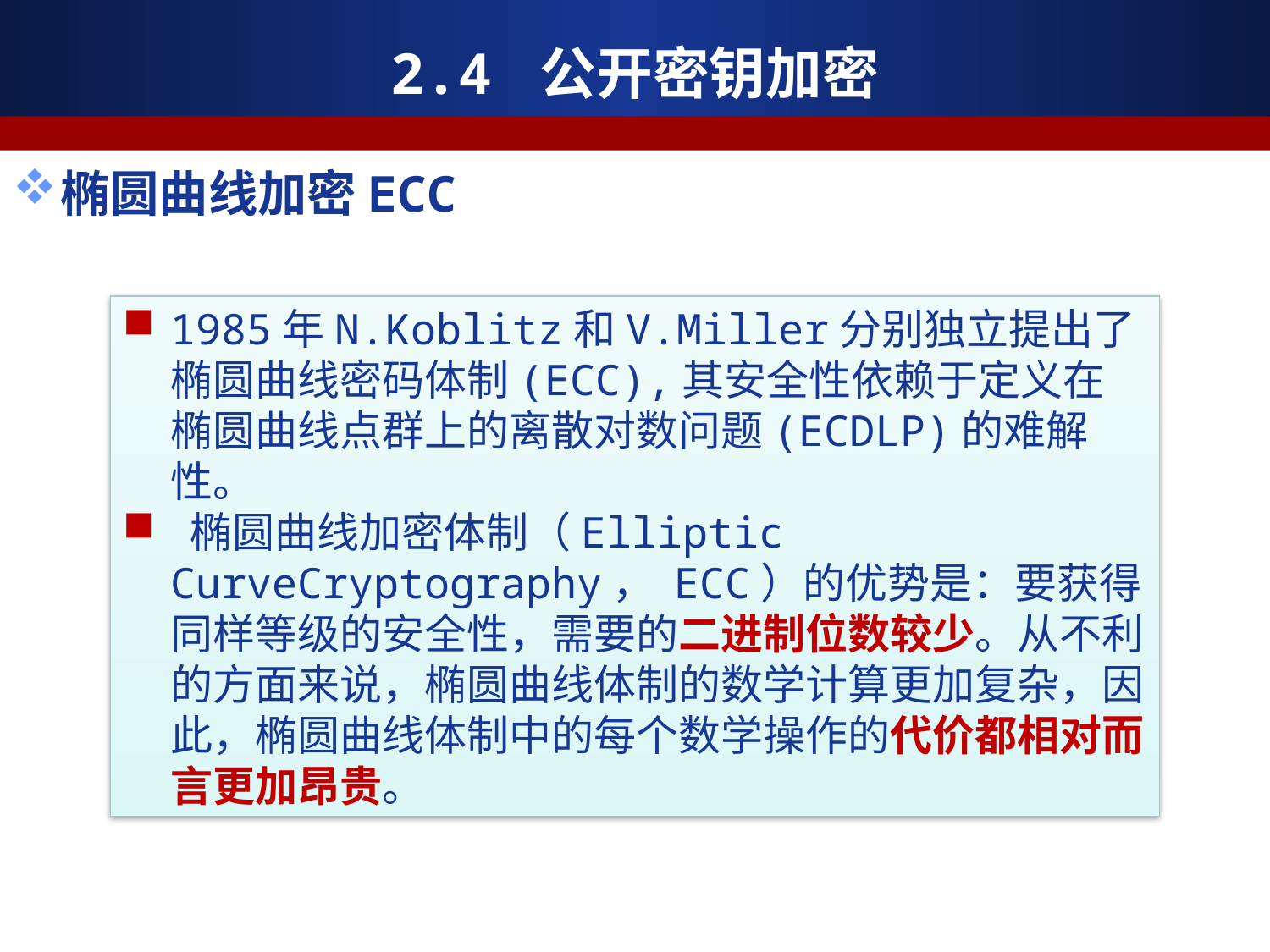

2.4 公开密钥加密
椭圆曲线加密ECC
1985年N.Koblitz和V.Miller分别独立提出了椭圆曲线密码体制(ECC),其安全性依赖于定义在椭圆曲线点群上的离散对数问题(ECDLP)的难解性。
 椭圆曲线加密体制（Elliptic CurveCryptography， ECC）的优势是：要获得同样等级的安全性，需要的二进制位数较少。从不利的方面来说，椭圆曲线体制的数学计算更加复杂，因此，椭圆曲线体制中的每个数学操作的代价都相对而言更加昂贵。
71